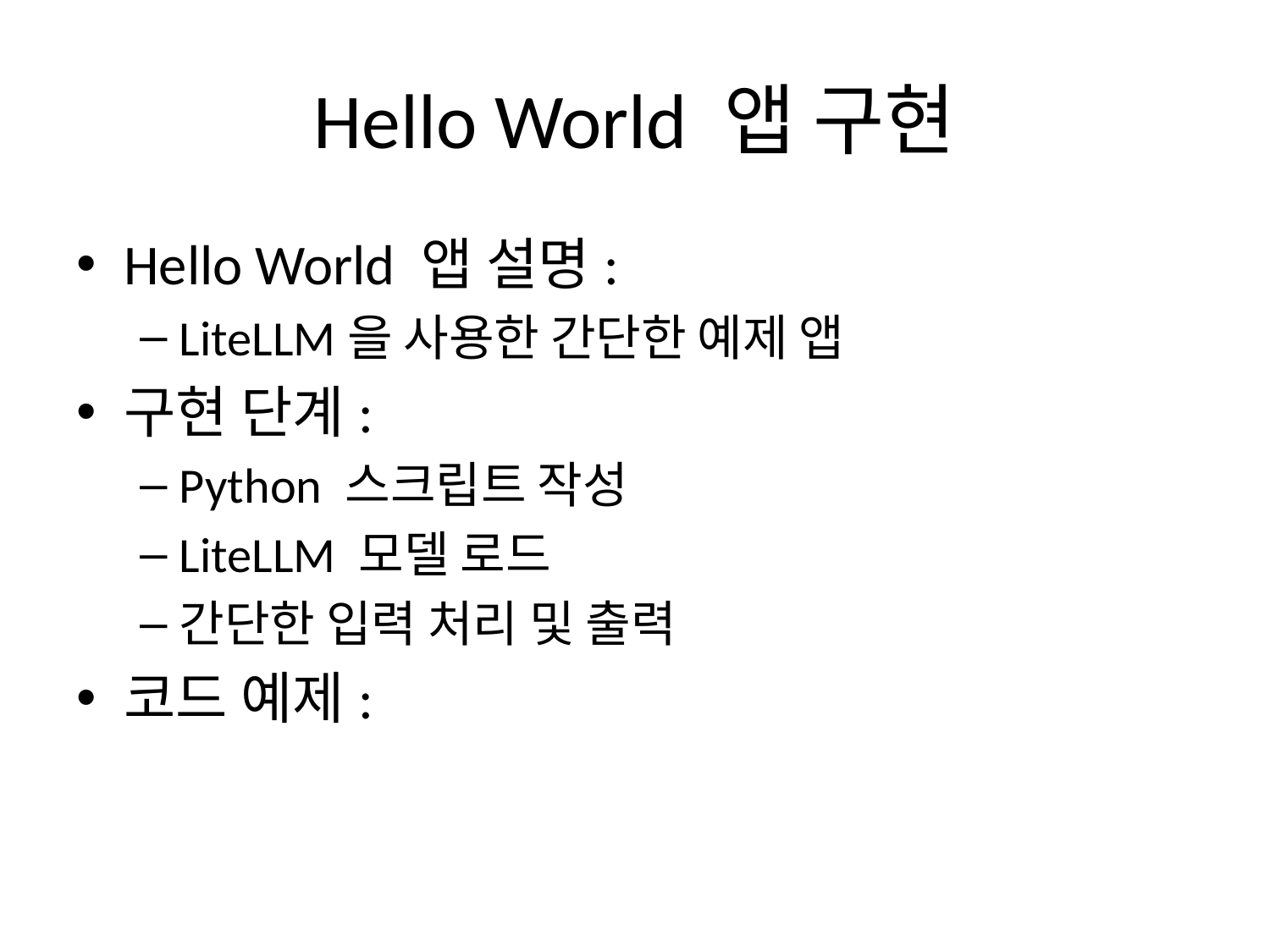

# Hello World 앱 구현
Hello World 앱 설명:
LiteLLM을 사용한 간단한 예제 앱
구현 단계:
Python 스크립트 작성
LiteLLM 모델 로드
간단한 입력 처리 및 출력
코드 예제: